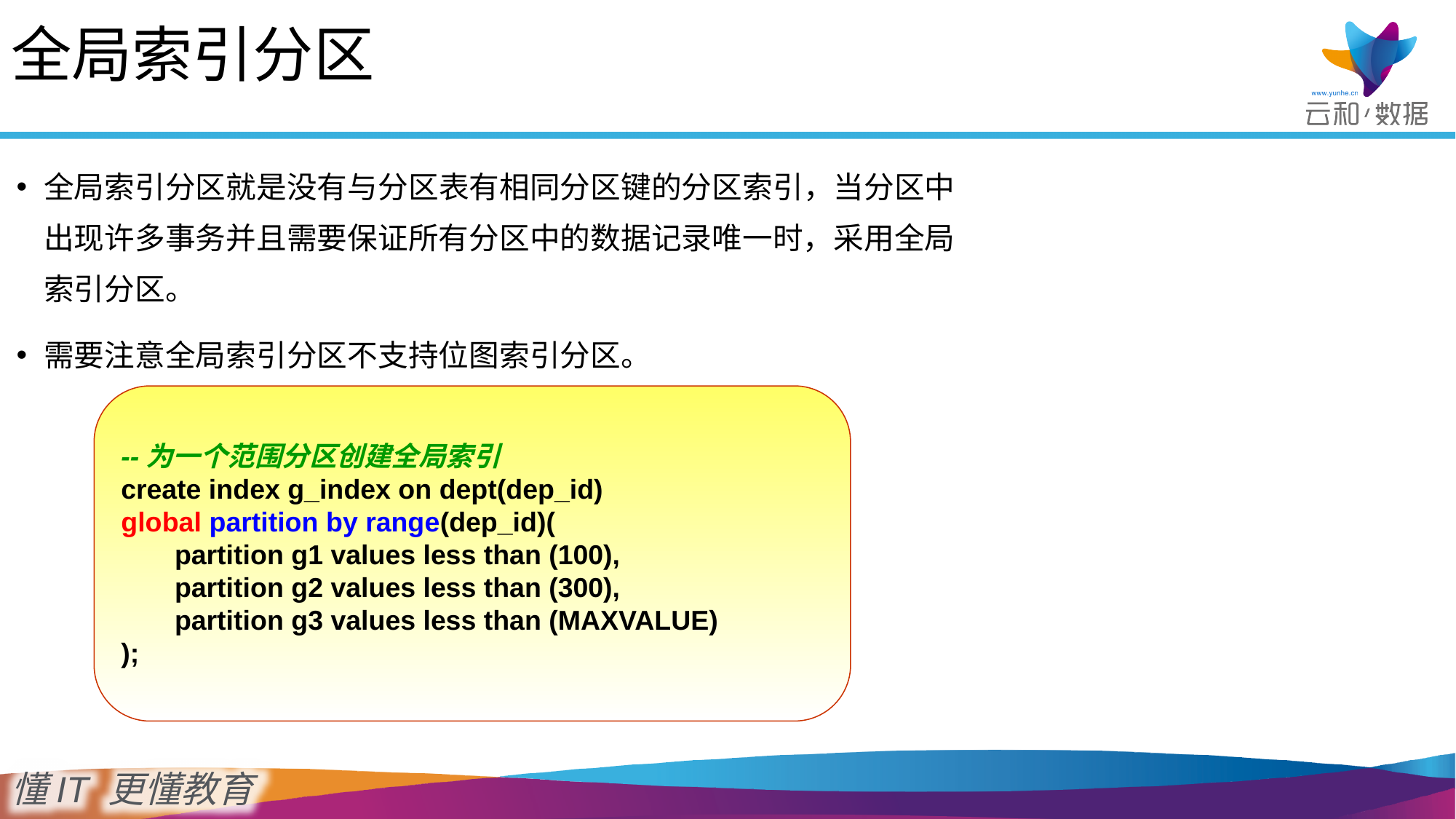

全局索引分区
全局索引分区就是没有与分区表有相同分区键的分区索引，当分区中出现许多事务并且需要保证所有分区中的数据记录唯一时，采用全局索引分区。
需要注意全局索引分区不支持位图索引分区。

--为一个范围分区创建全局索引
create index g_index on dept(dep_id)
global partition by range(dep_id)(
	partition g1 values less than (100),
	partition g2 values less than (300),
	partition g3 values less than (MAXVALUE)
);